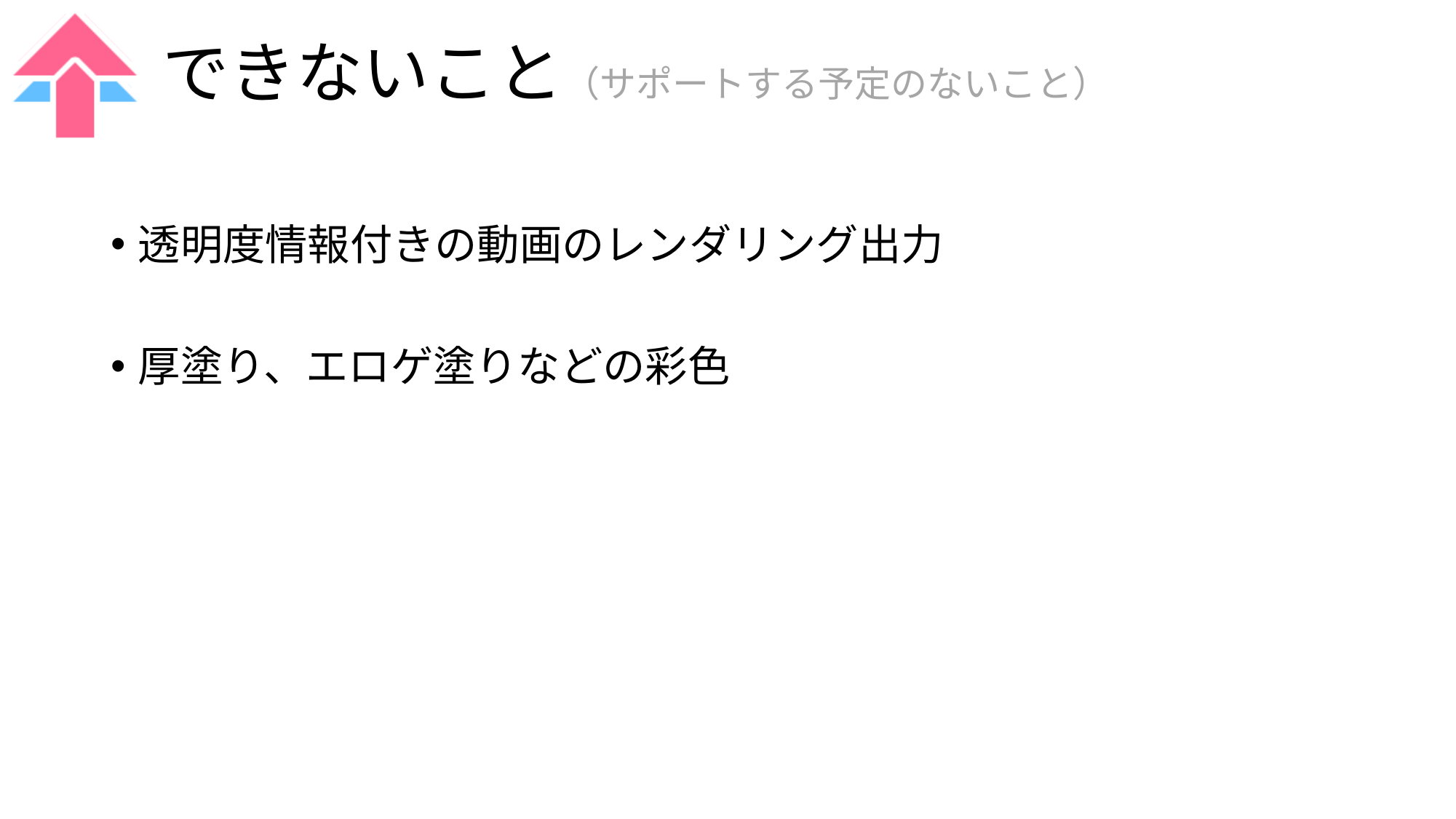

# できないこと（サポートする予定のないこと）
透明度情報付きの動画のレンダリング出力

厚塗り、エロゲ塗りなどの彩色